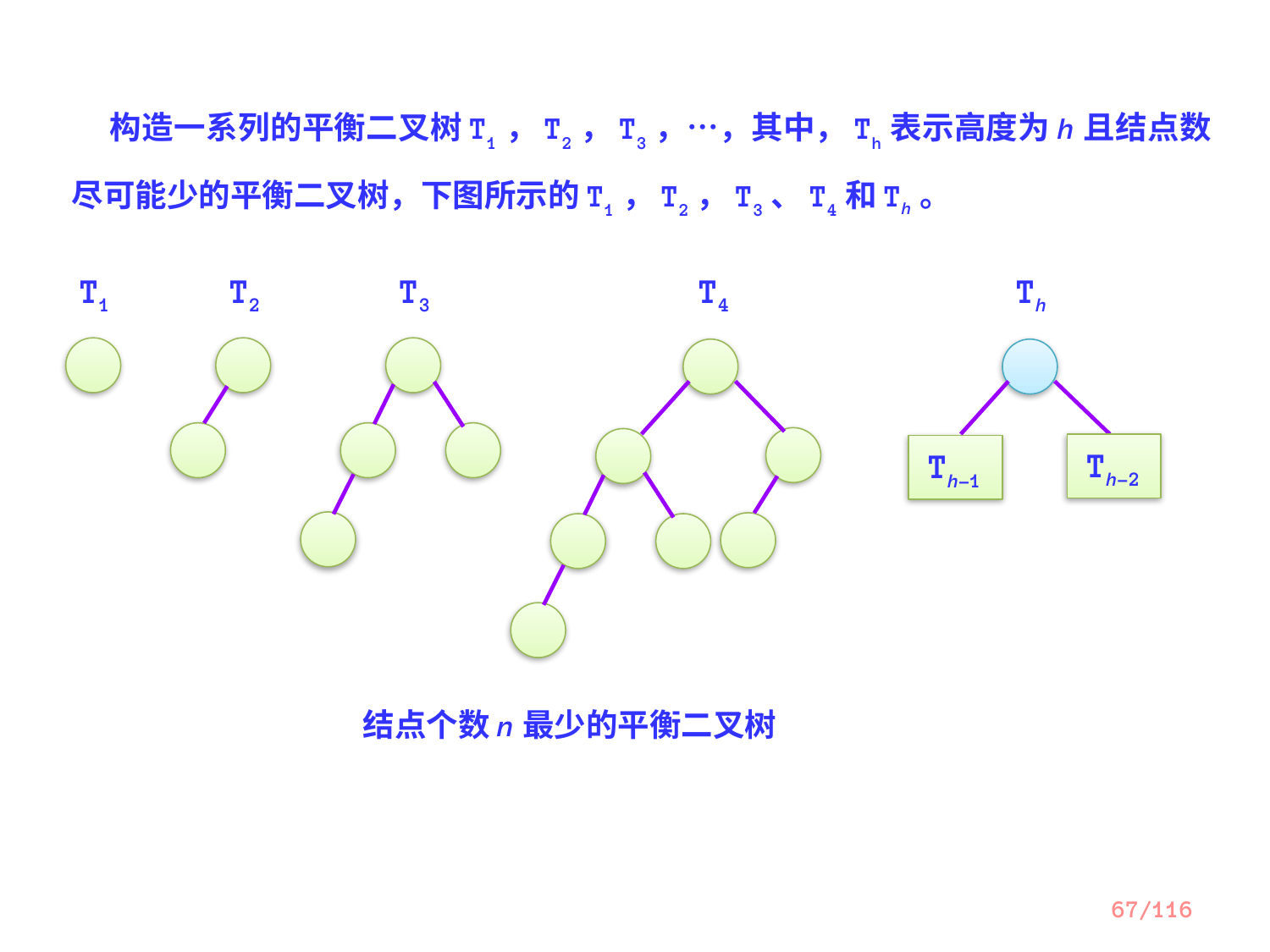

构造一系列的平衡二叉树T1，T2，T3，…，其中，Th表示高度为h且结点数尽可能少的平衡二叉树，下图所示的T1，T2，T3、T4和Th。
T1
T2
T3
T4
Th

Th-2
Th-1

结点个数n最少的平衡二叉树
67/116